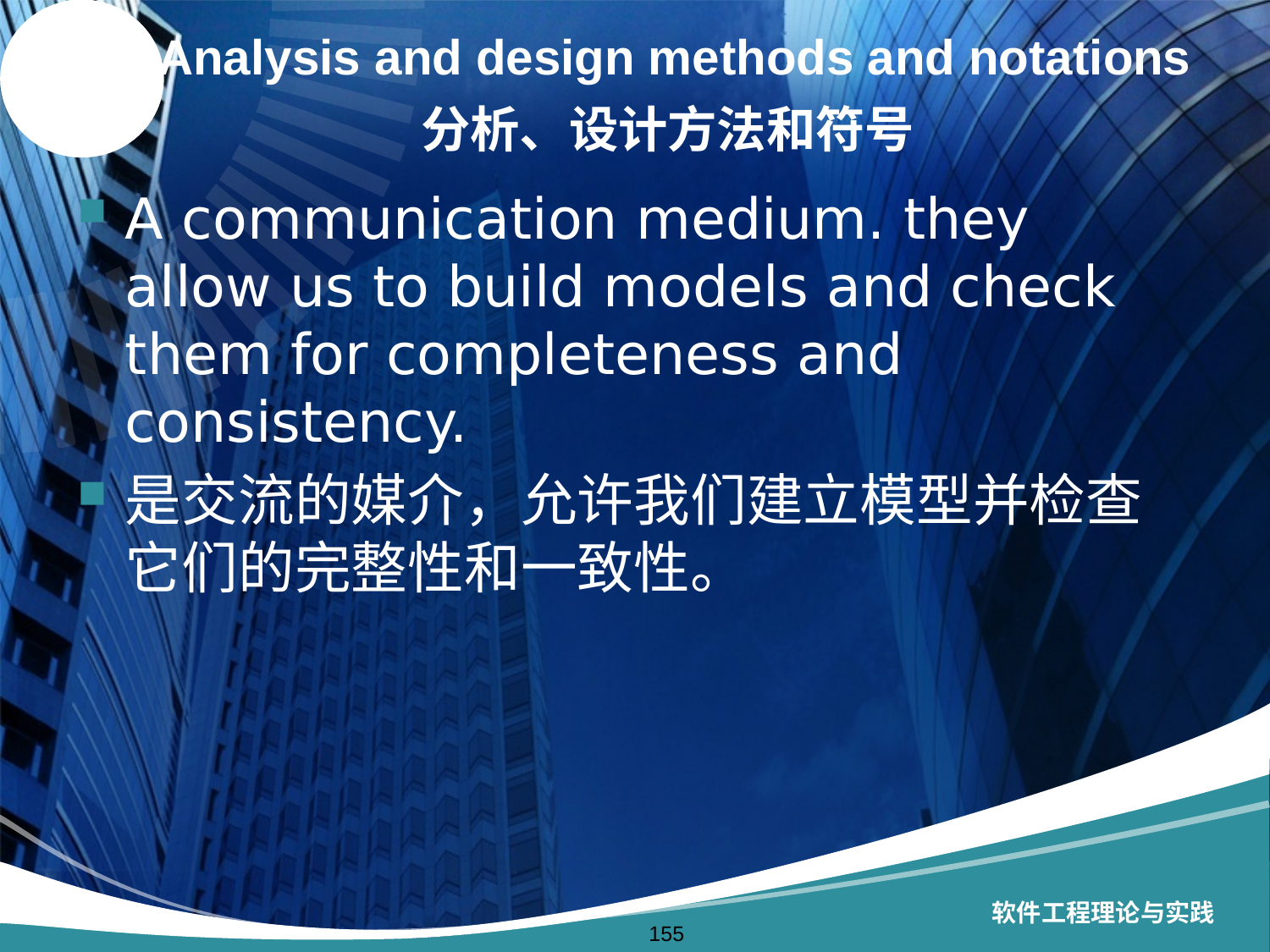

# Analysis and design methods and notations 分析、设计方法和符号
A communication medium. they allow us to build models and check them for completeness and consistency.
是交流的媒介，允许我们建立模型并检查它们的完整性和一致性。
软件工程理论与实践
155